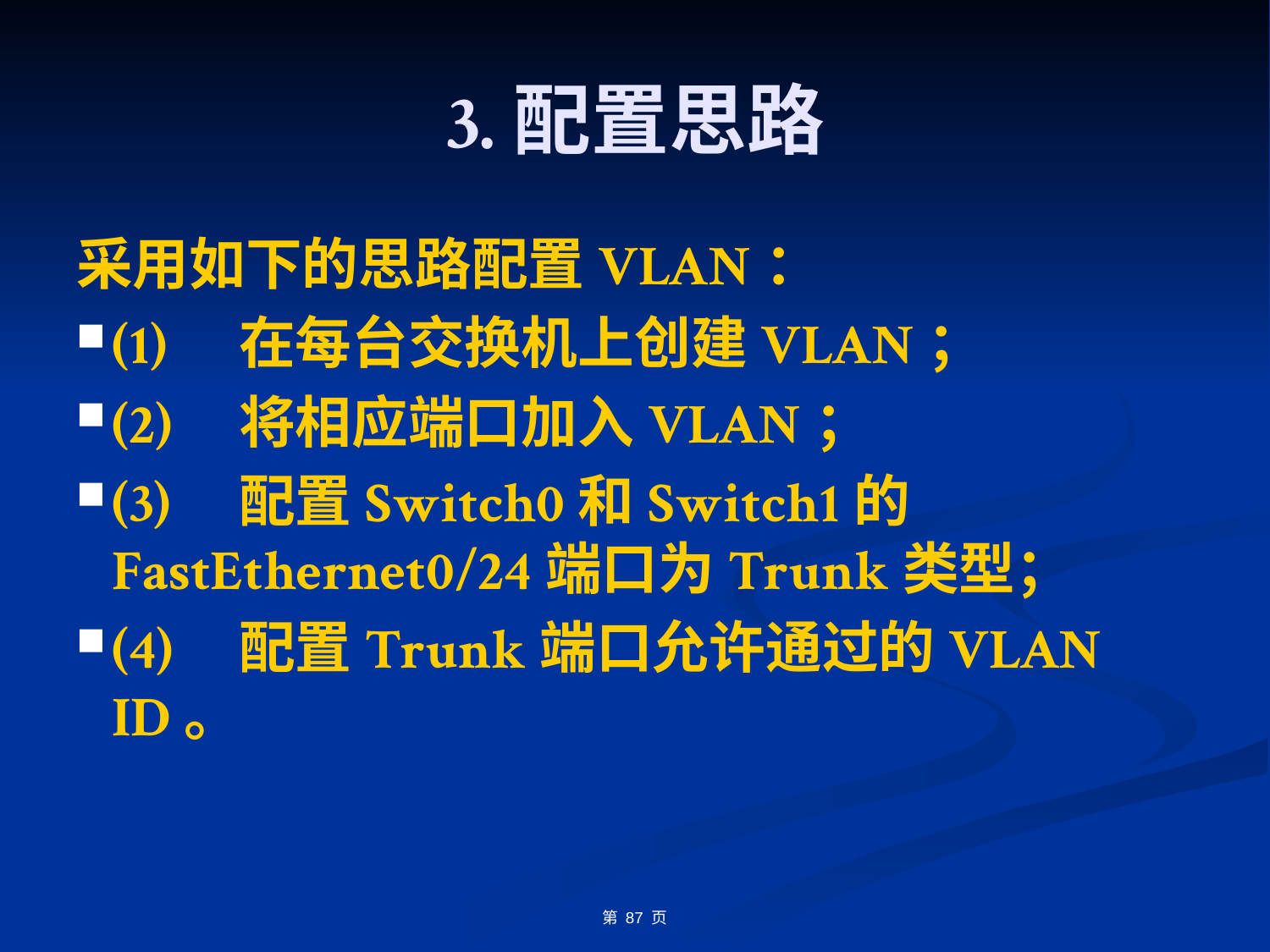

# 3.配置思路
采用如下的思路配置VLAN：
(1)	在每台交换机上创建VLAN；
(2)	将相应端口加入VLAN；
(3)	配置Switch0和Switch1的FastEthernet0/24端口为Trunk类型；
(4)	配置Trunk端口允许通过的VLAN ID。

第 87 页